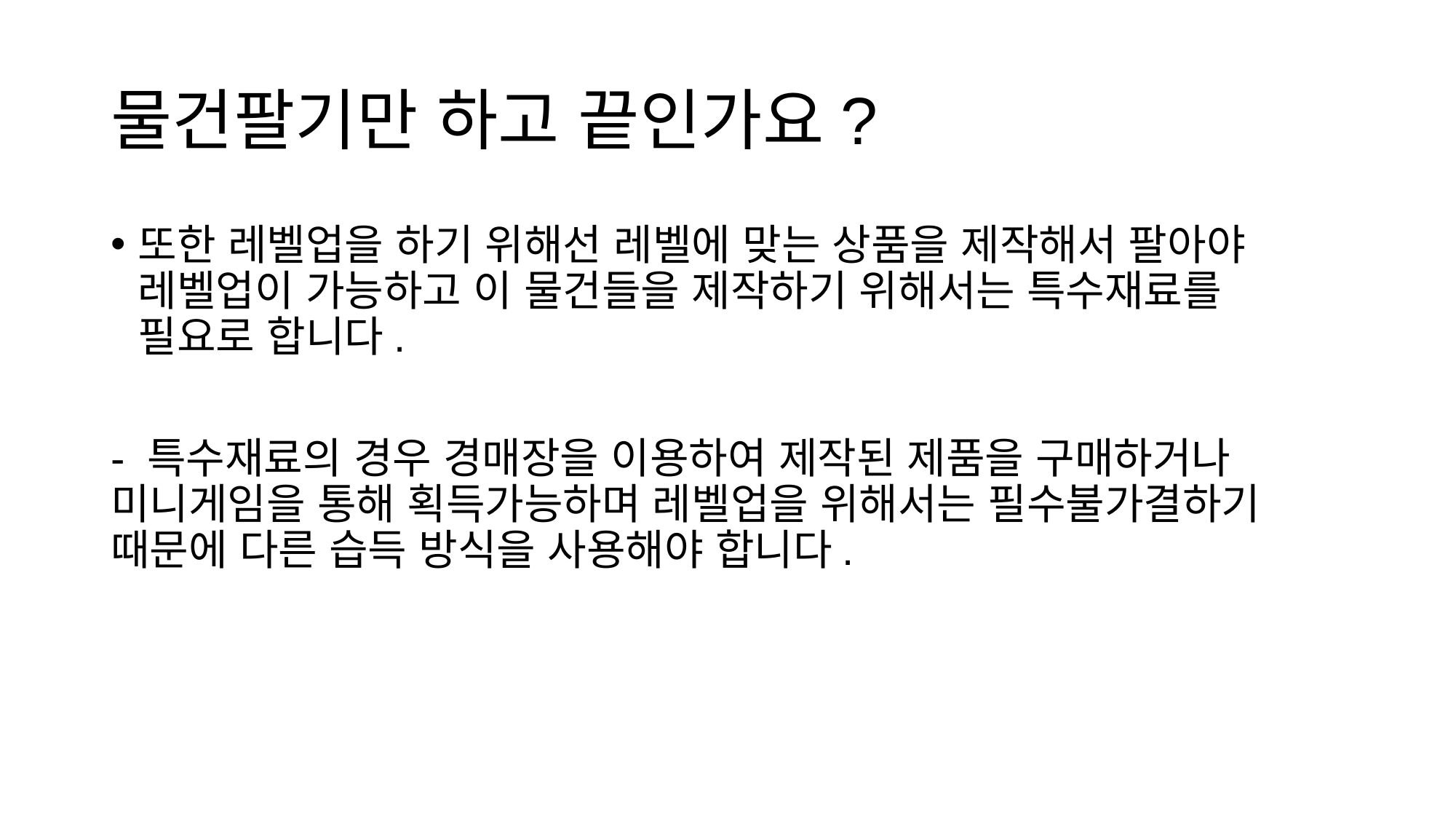

# 물건팔기만 하고 끝인가요?
또한 레벨업을 하기 위해선 레벨에 맞는 상품을 제작해서 팔아야 레벨업이 가능하고 이 물건들을 제작하기 위해서는 특수재료를 필요로 합니다.

- 특수재료의 경우 경매장을 이용하여 제작된 제품을 구매하거나 미니게임을 통해 획득가능하며 레벨업을 위해서는 필수불가결하기 때문에 다른 습득 방식을 사용해야 합니다.